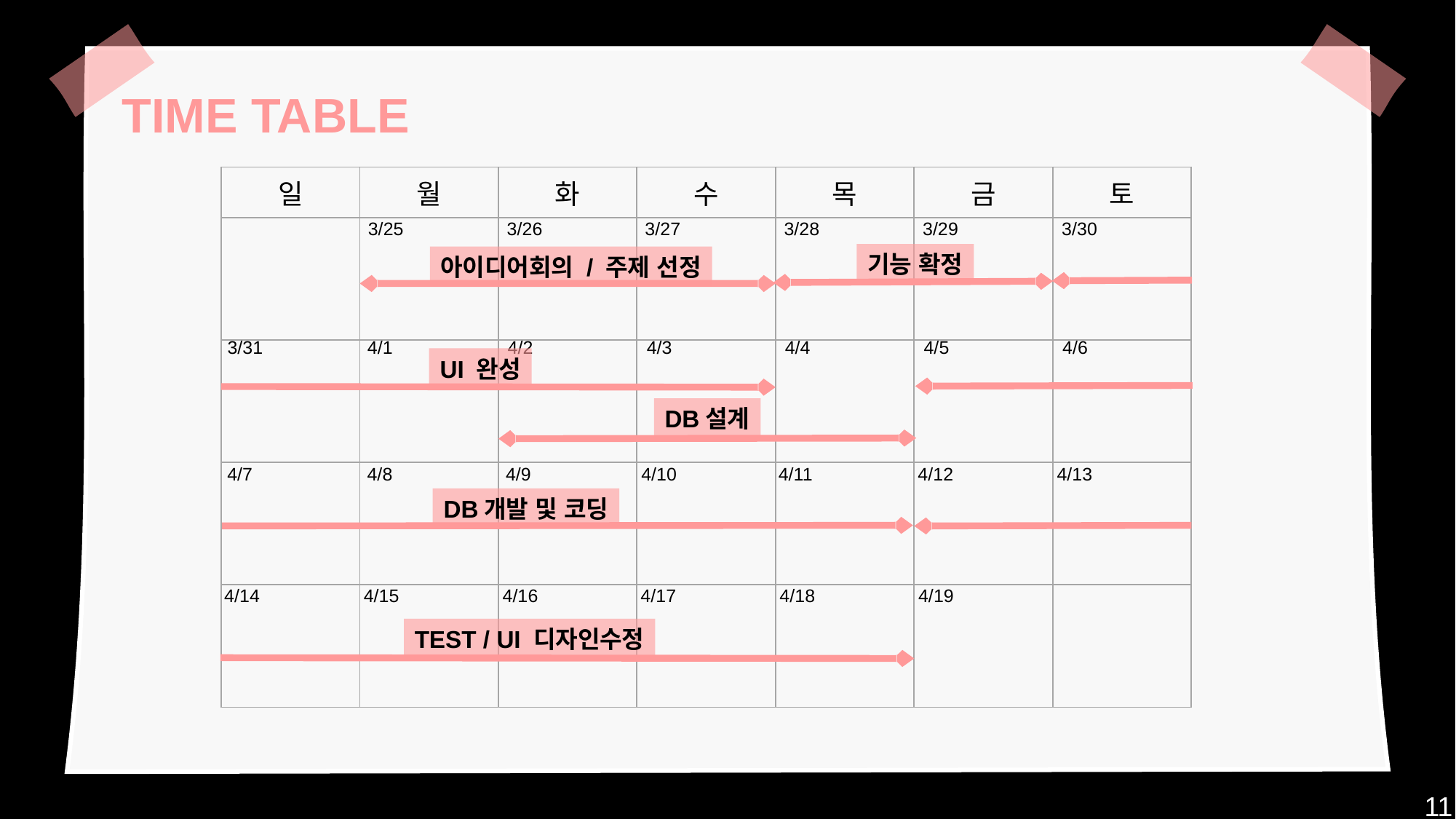

TIME TABLE
| 일 | 월 | 화 | 수 | 목 | 금 | 토 |
| --- | --- | --- | --- | --- | --- | --- |
|  |  |  |  |  |  |  |
|  |  |  |  |  |  |  |
|  |  |  |  |  |  |  |
|  |  |  |  |  |  |  |
3/25
3/26
3/27
3/28
3/29
3/30
기능 확정
아이디어회의 / 주제 선정
3/31
4/1
4/2
4/3
4/4
4/5
4/6
UI 완성
DB설계
4/7
4/8
4/9
4/10
4/11
4/12
4/13
DB개발 및 코딩
4/14
4/15
4/16
4/17
4/18
4/19
TEST / UI 디자인수정
11